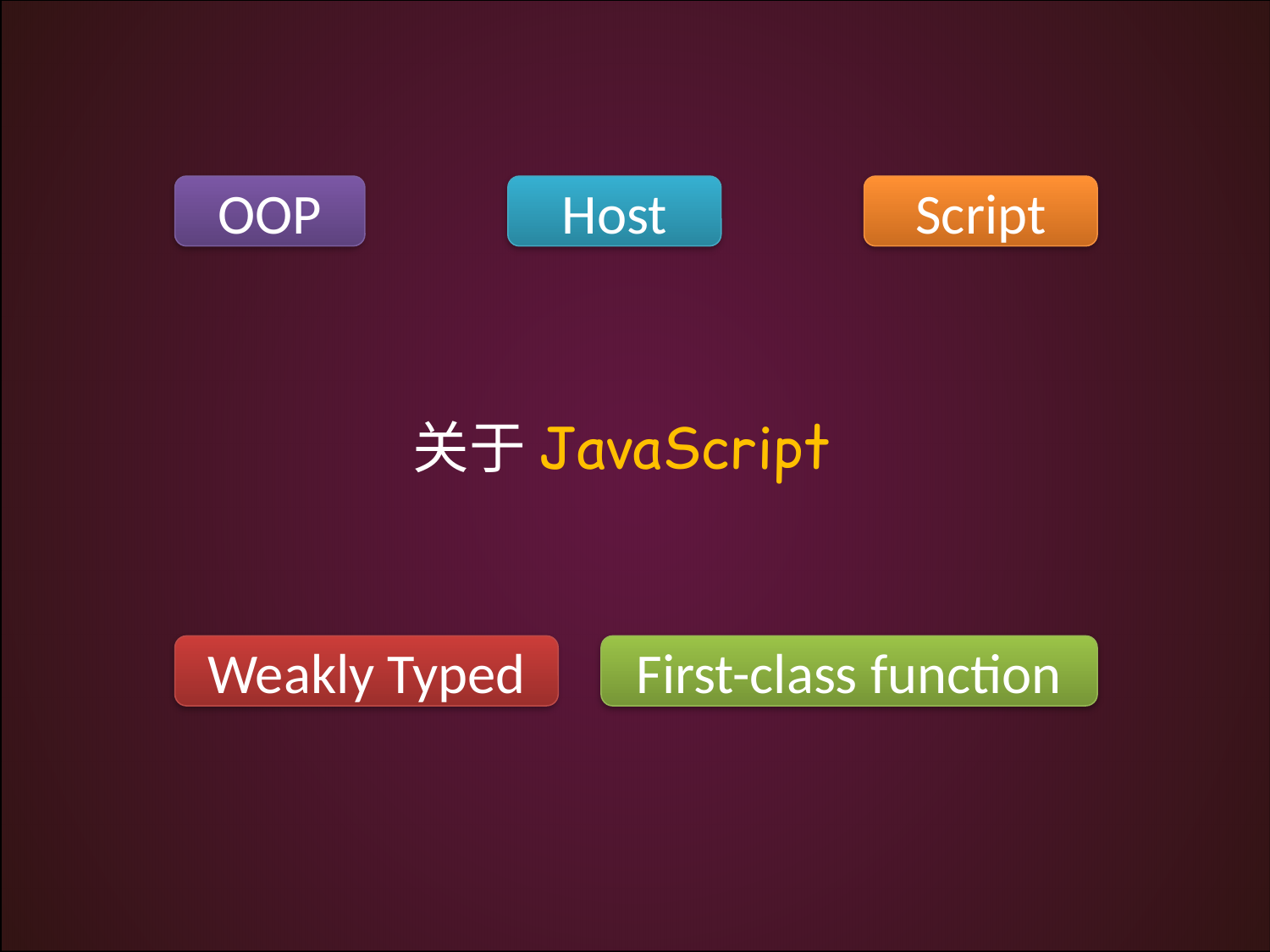

OOP
Host
Script
关于JavaScript
Weakly Typed
First-class function